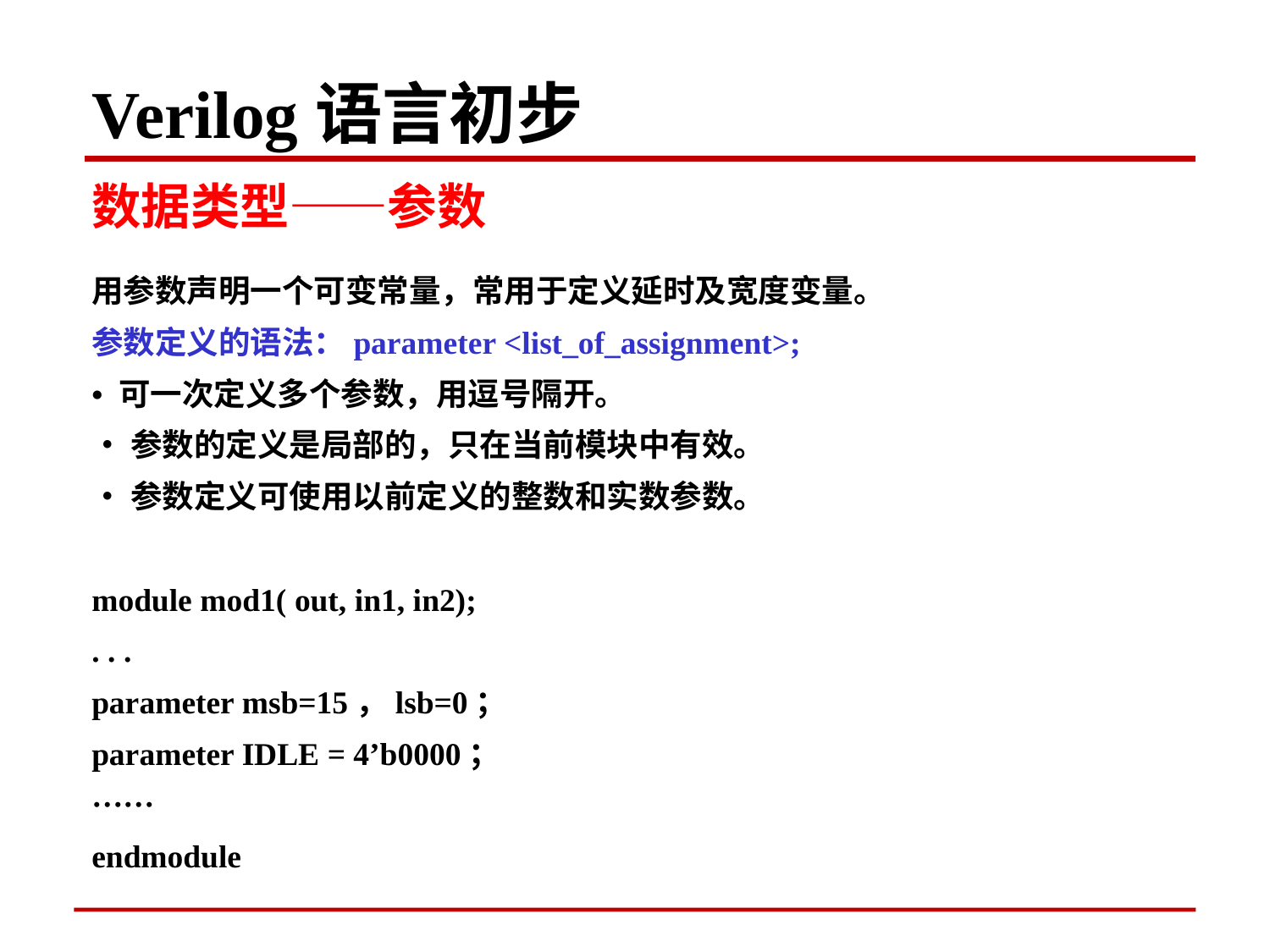

Verilog语言初步
数据类型——参数
用参数声明一个可变常量，常用于定义延时及宽度变量。
参数定义的语法：parameter <list_of_assignment>;
• 可一次定义多个参数，用逗号隔开。
• 参数的定义是局部的，只在当前模块中有效。
• 参数定义可使用以前定义的整数和实数参数。

module mod1( out, in1, in2);
. . .
parameter msb=15，lsb=0；
parameter IDLE = 4’b0000；
……
endmodule